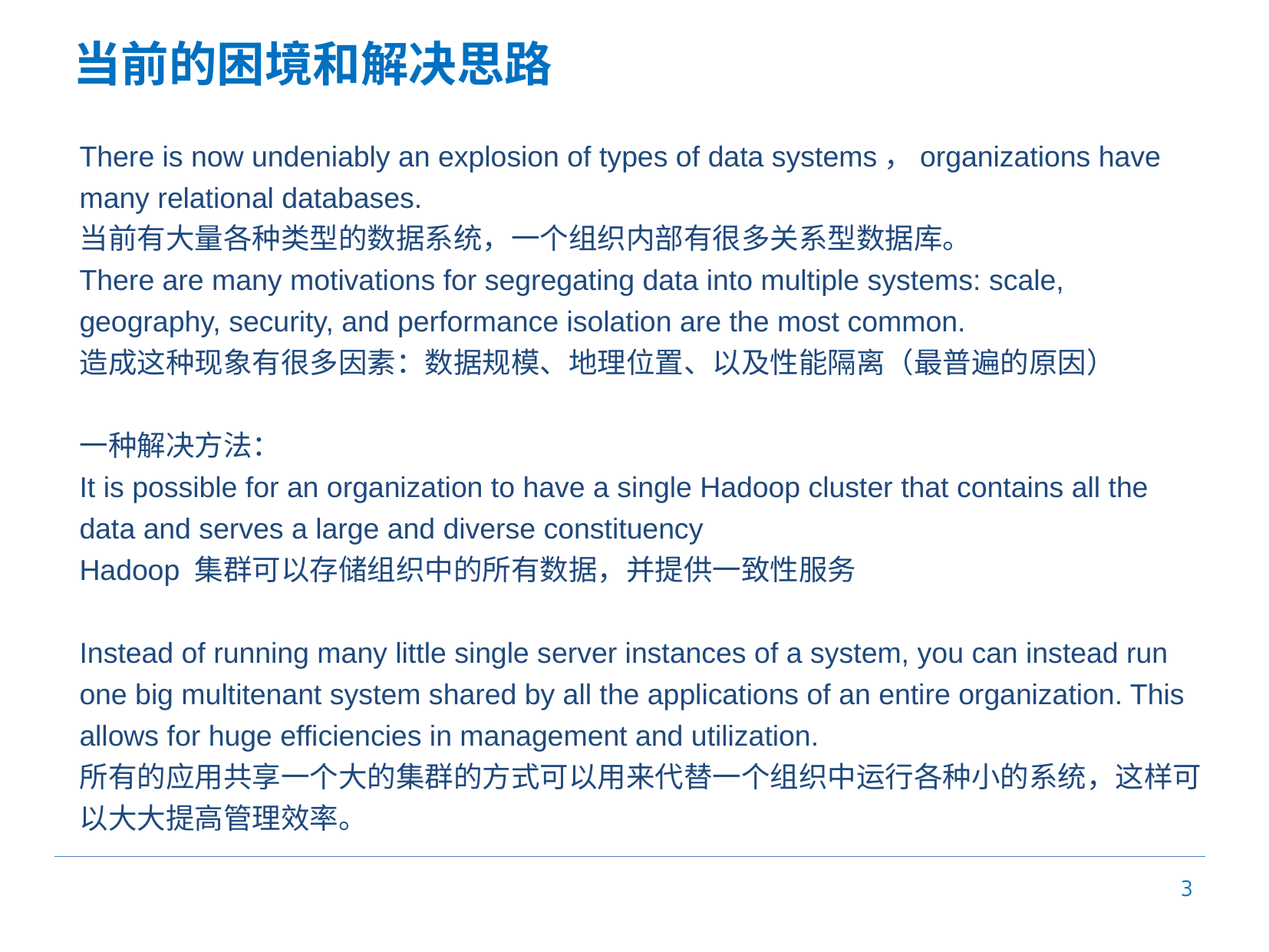

# 当前的困境和解决思路
There is now undeniably an explosion of types of data systems，organizations have many relational databases.
当前有大量各种类型的数据系统，一个组织内部有很多关系型数据库。
There are many motivations for segregating data into multiple systems: scale, geography, security, and performance isolation are the most common.
造成这种现象有很多因素：数据规模、地理位置、以及性能隔离（最普遍的原因）

一种解决方法：
It is possible for an organization to have a single Hadoop cluster that contains all the data and serves a large and diverse constituency
Hadoop 集群可以存储组织中的所有数据，并提供一致性服务

Instead of running many little single server instances of a system, you can instead run one big multitenant system shared by all the applications of an entire organization. This allows for huge efficiencies in management and utilization.
所有的应用共享一个大的集群的方式可以用来代替一个组织中运行各种小的系统，这样可以大大提高管理效率。

3